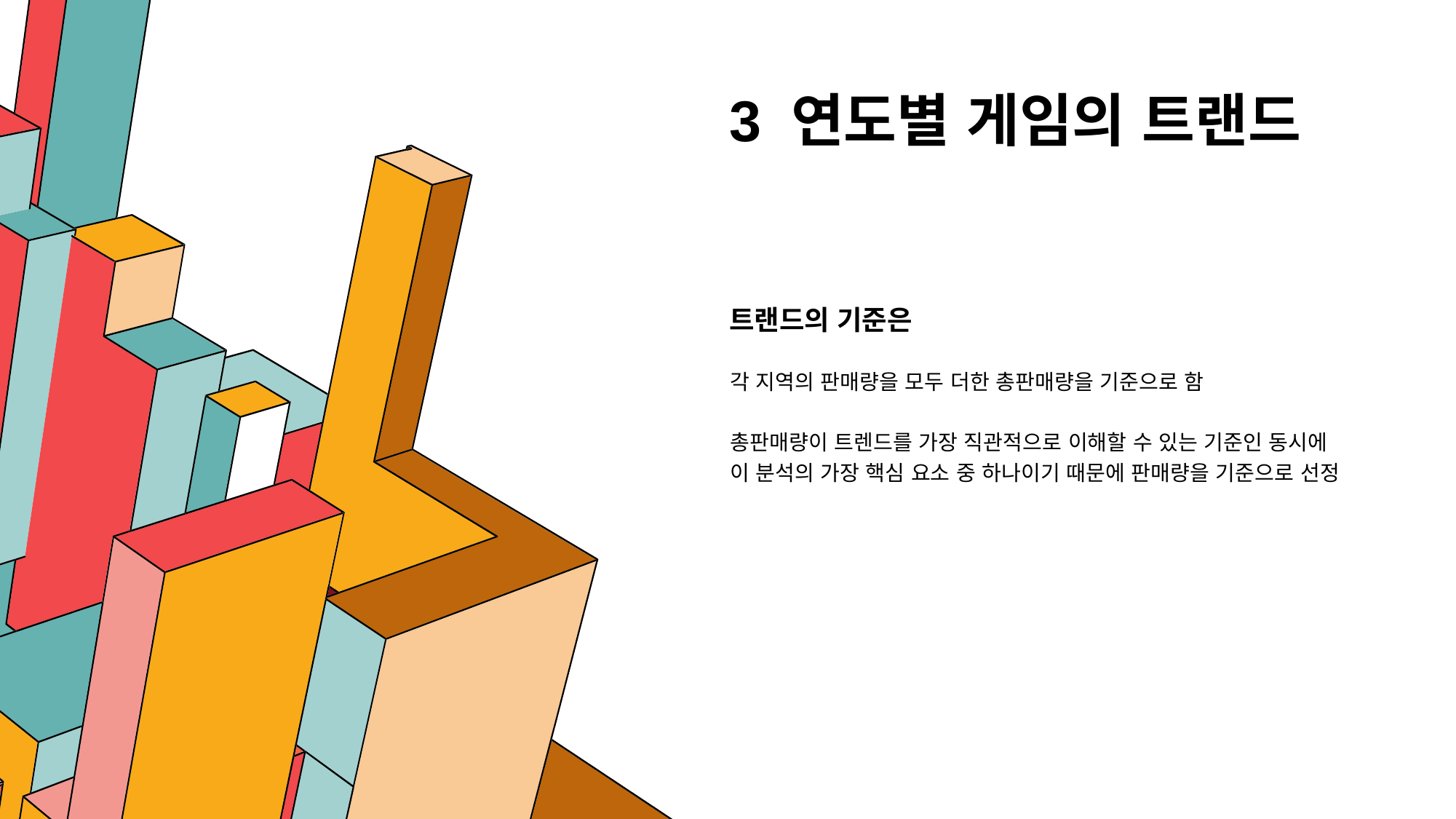

# 3 연도별 게임의 트랜드
트랜드의 기준은
각 지역의 판매량을 모두 더한 총판매량을 기준으로 함

총판매량이 트렌드를 가장 직관적으로 이해할 수 있는 기준인 동시에
이 분석의 가장 핵심 요소 중 하나이기 때문에 판매량을 기준으로 선정